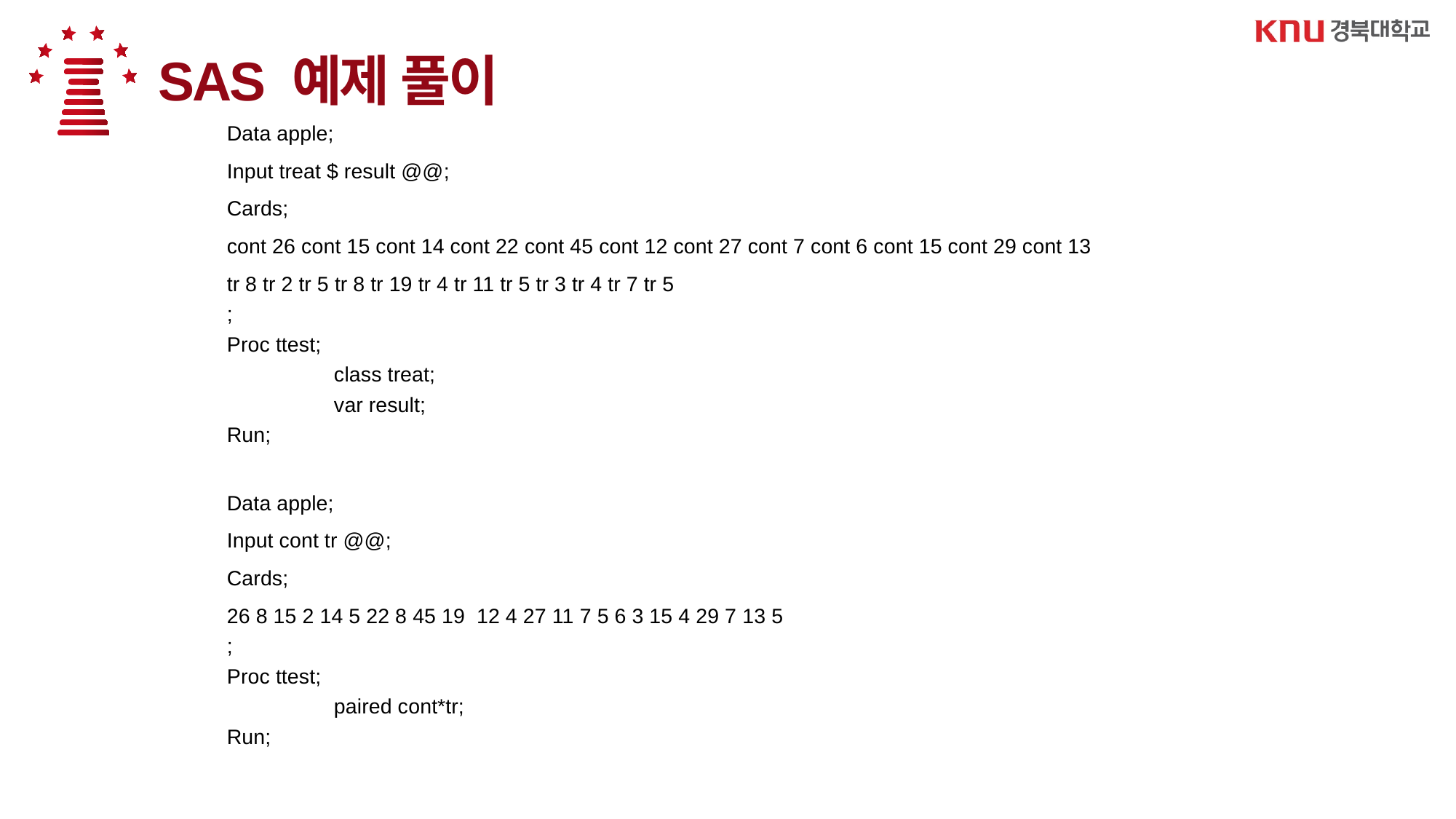

SAS 예제 풀이
Data apple;
Input treat $ result @@;
Cards;
cont 26 cont 15 cont 14 cont 22 cont 45 cont 12 cont 27 cont 7 cont 6 cont 15 cont 29 cont 13
tr 8 tr 2 tr 5 tr 8 tr 19 tr 4 tr 11 tr 5 tr 3 tr 4 tr 7 tr 5
;
Proc ttest;
	class treat;
	var result;
Run;

Data apple;
Input cont tr @@;
Cards;
26 8 15 2 14 5 22 8 45 19  12 4 27 11 7 5 6 3 15 4 29 7 13 5
;
Proc ttest;
	paired cont*tr;
Run;